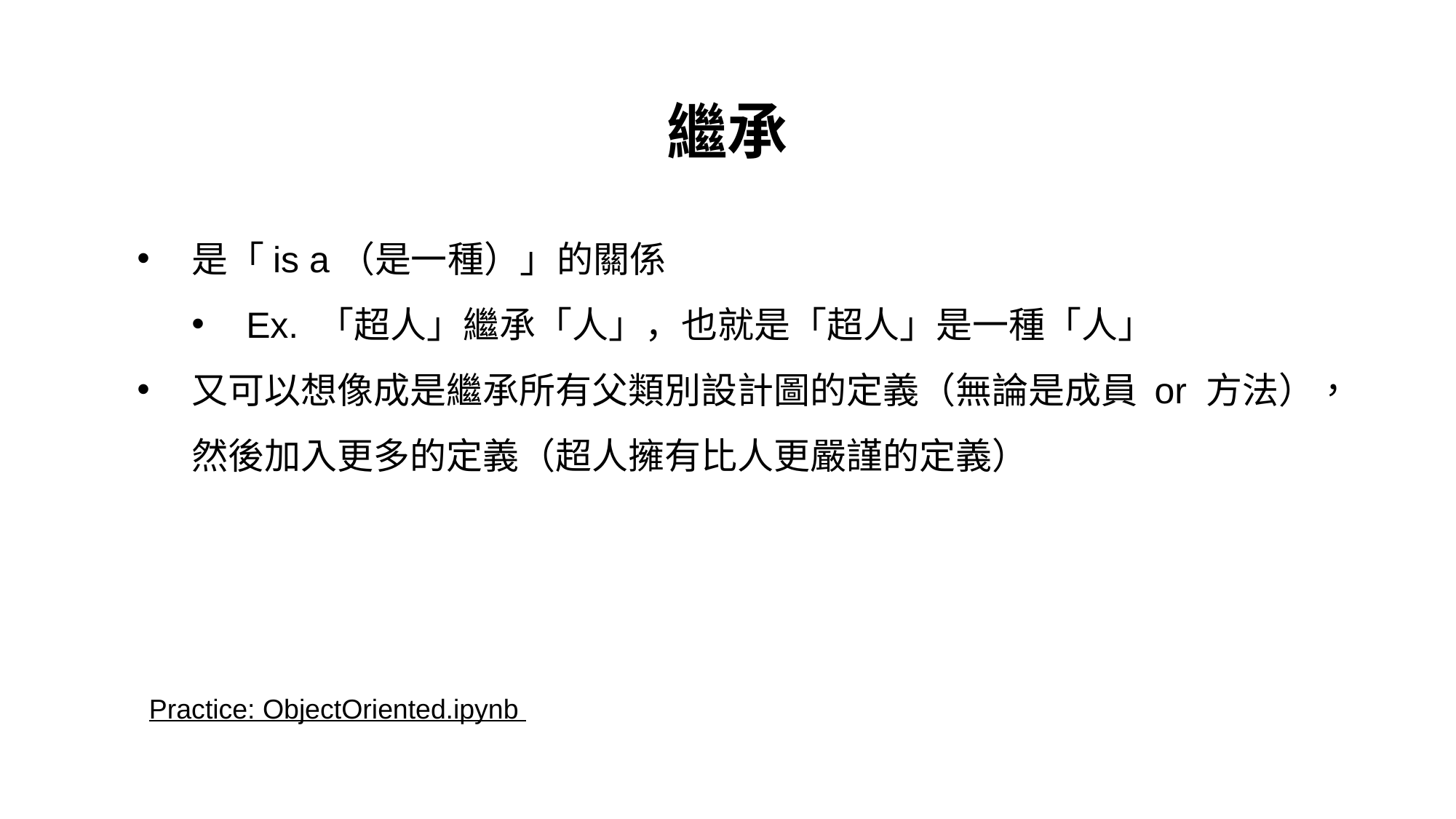

繼承
是「is a（是一種）」的關係
Ex. 「超人」繼承「人」，也就是「超人」是一種「人」
又可以想像成是繼承所有父類別設計圖的定義（無論是成員 or 方法），然後加入更多的定義（超人擁有比人更嚴謹的定義）
Practice: ObjectOriented.ipynb